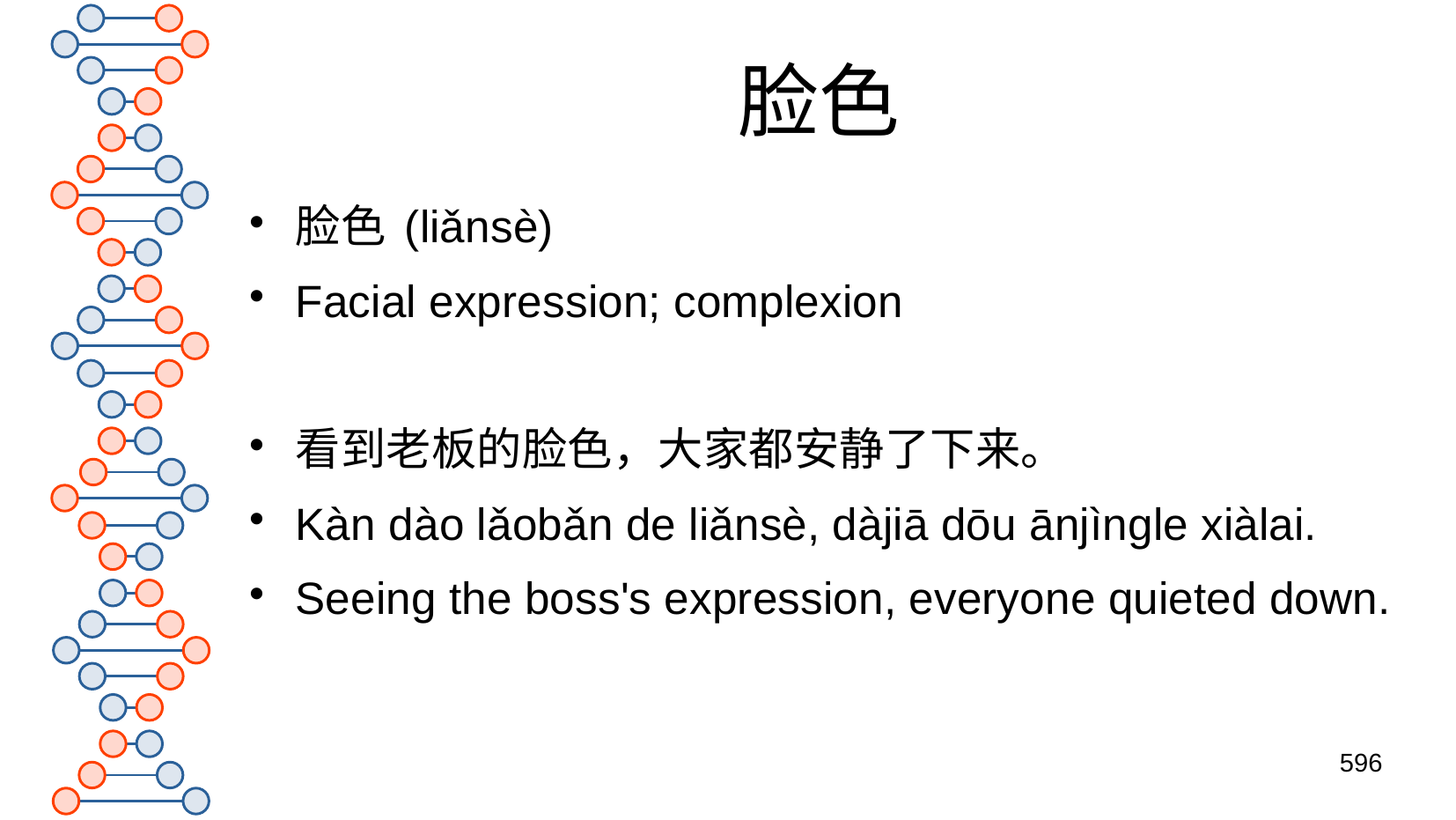

# 脸色
脸色 (liǎnsè)
Facial expression; complexion

看到老板的脸色，大家都安静了下来。
Kàn dào lǎobǎn de liǎnsè, dàjiā dōu ānjìngle xiàlai.
Seeing the boss's expression, everyone quieted down.
596